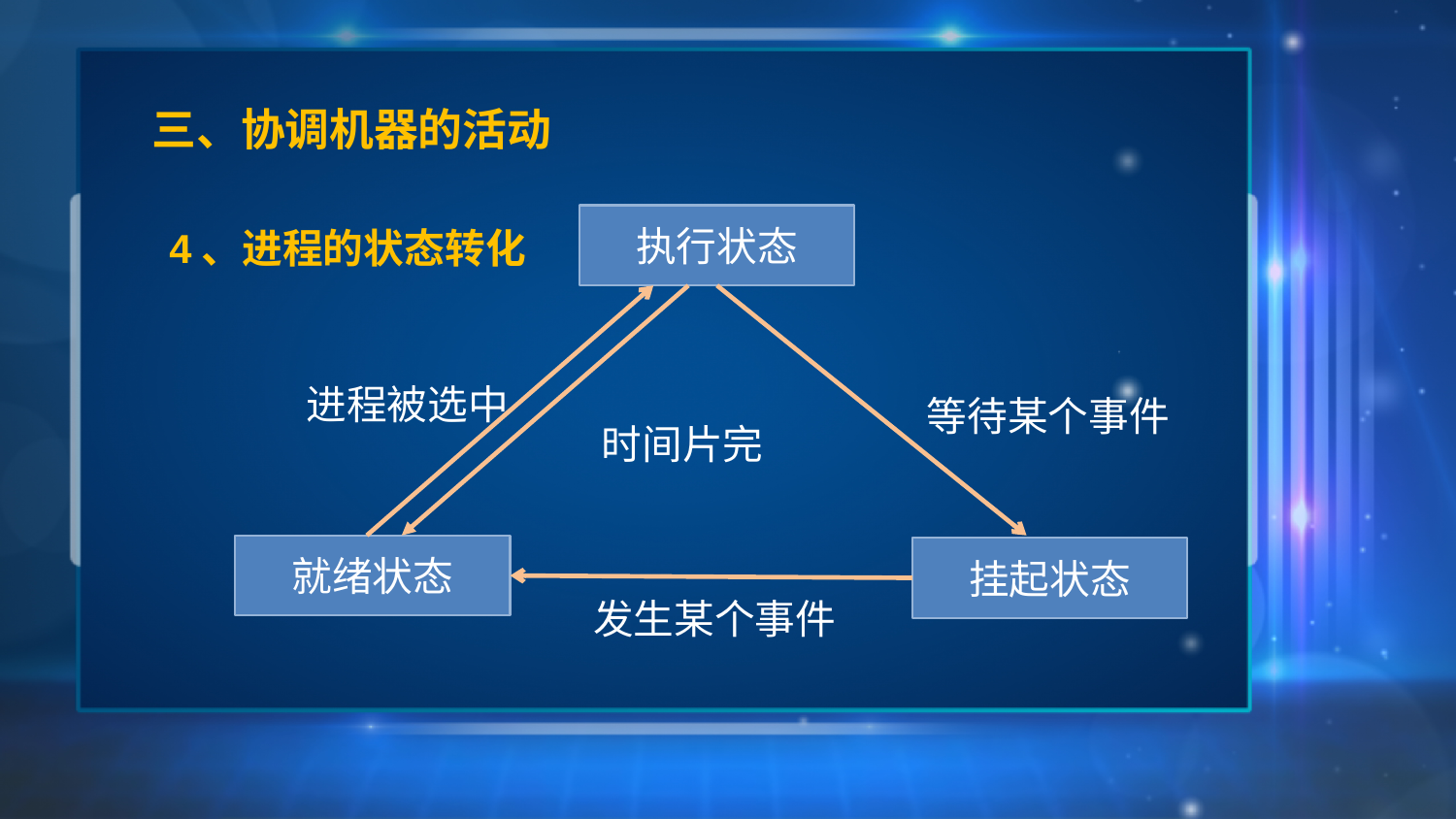

# 三、协调机器的活动
4、进程的状态转化
执行状态
进程被选中
等待某个事件
时间片完
就绪状态
挂起状态
发生某个事件